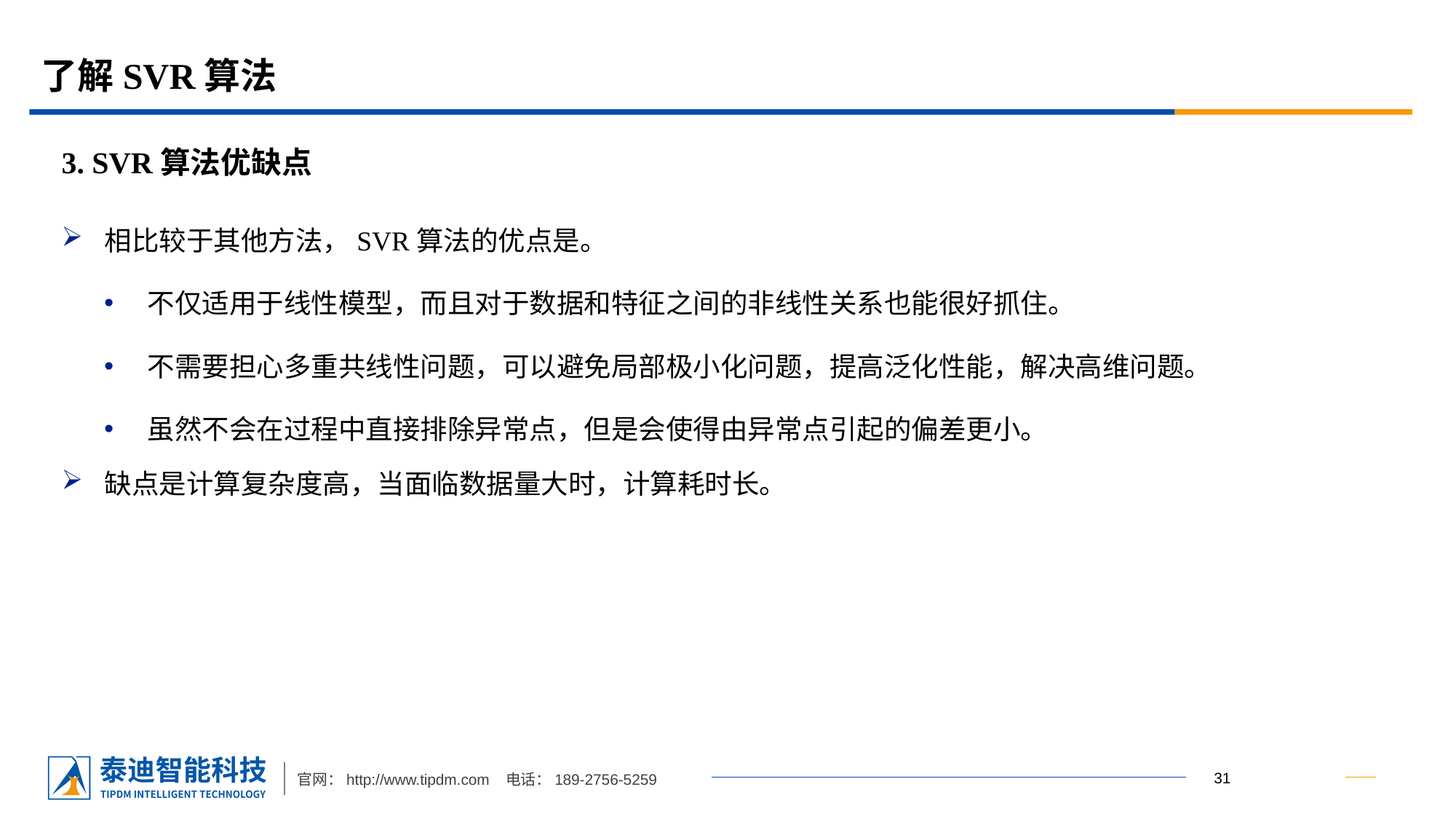

# 了解SVR算法
3. SVR算法优缺点
相比较于其他方法，SVR算法的优点是。
不仅适用于线性模型，而且对于数据和特征之间的非线性关系也能很好抓住。
不需要担心多重共线性问题，可以避免局部极小化问题，提高泛化性能，解决高维问题。
虽然不会在过程中直接排除异常点，但是会使得由异常点引起的偏差更小。
缺点是计算复杂度高，当面临数据量大时，计算耗时长。